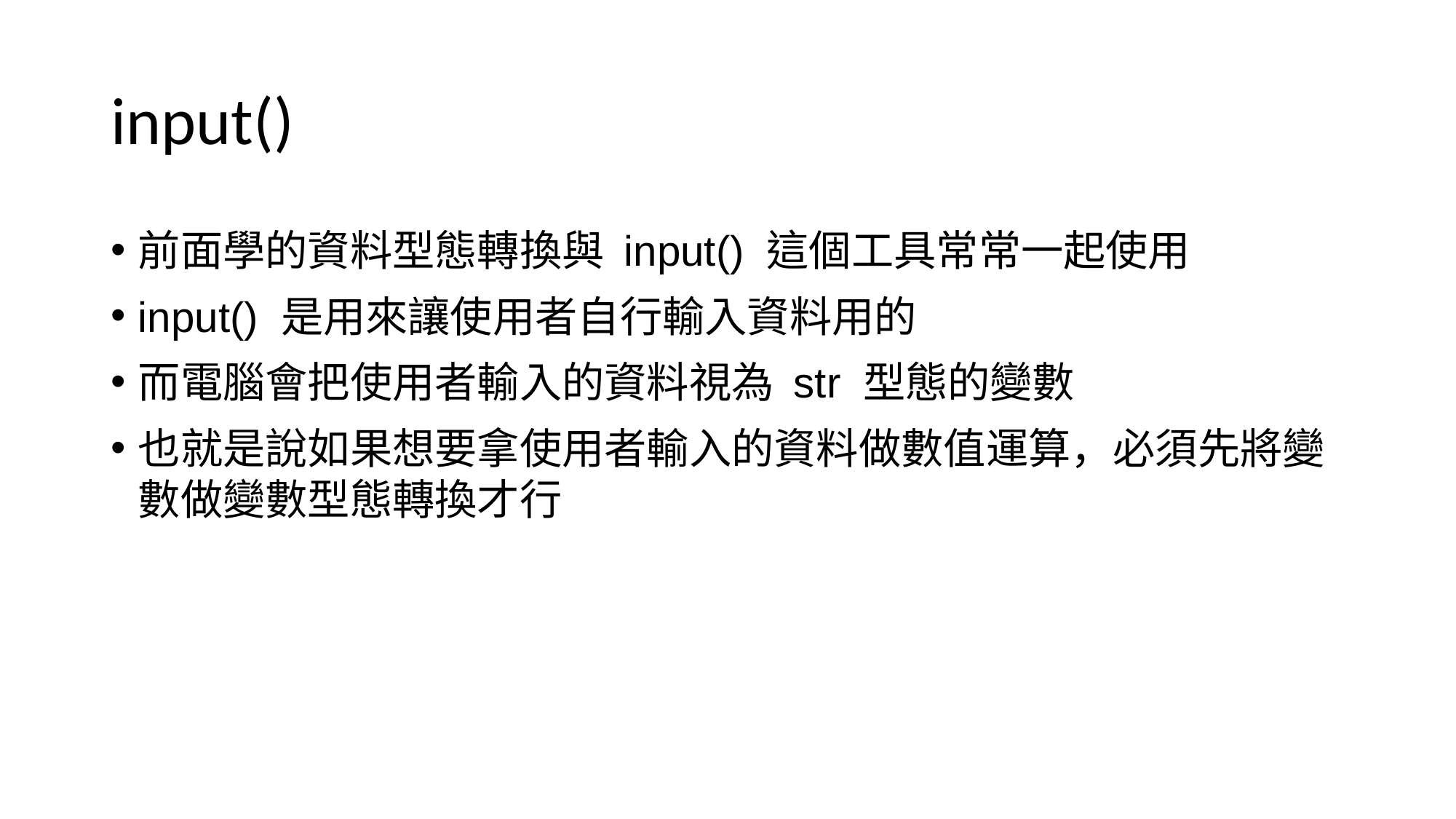

# input()
前面學的資料型態轉換與 input() 這個工具常常一起使用
input() 是用來讓使用者自行輸入資料用的
而電腦會把使用者輸入的資料視為 str 型態的變數
也就是說如果想要拿使用者輸入的資料做數值運算，必須先將變數做變數型態轉換才行